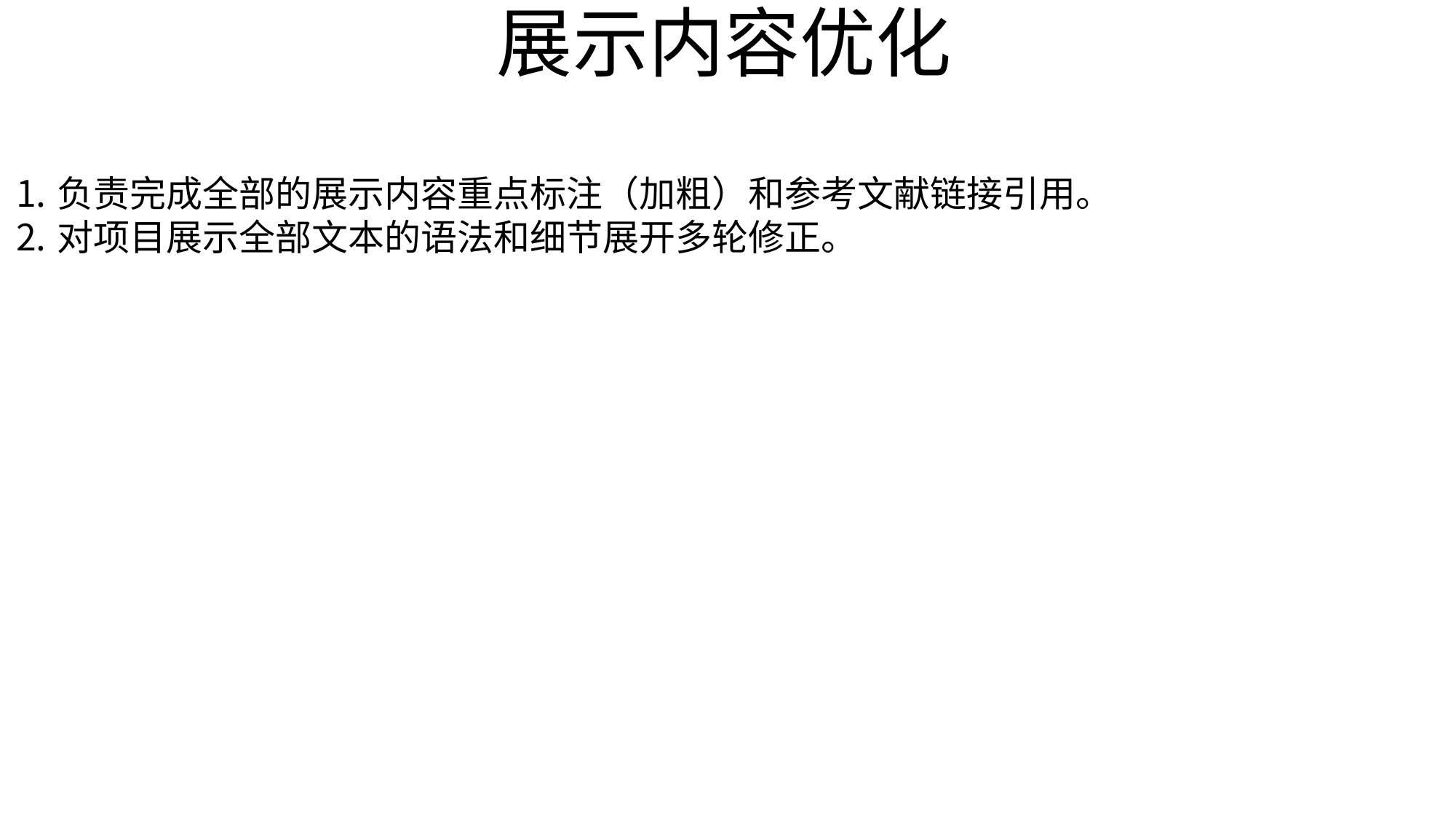

展示内容优化
负责完成全部的展示内容重点标注（加粗）和参考文献链接引用。
对项目展示全部文本的语法和细节展开多轮修正。